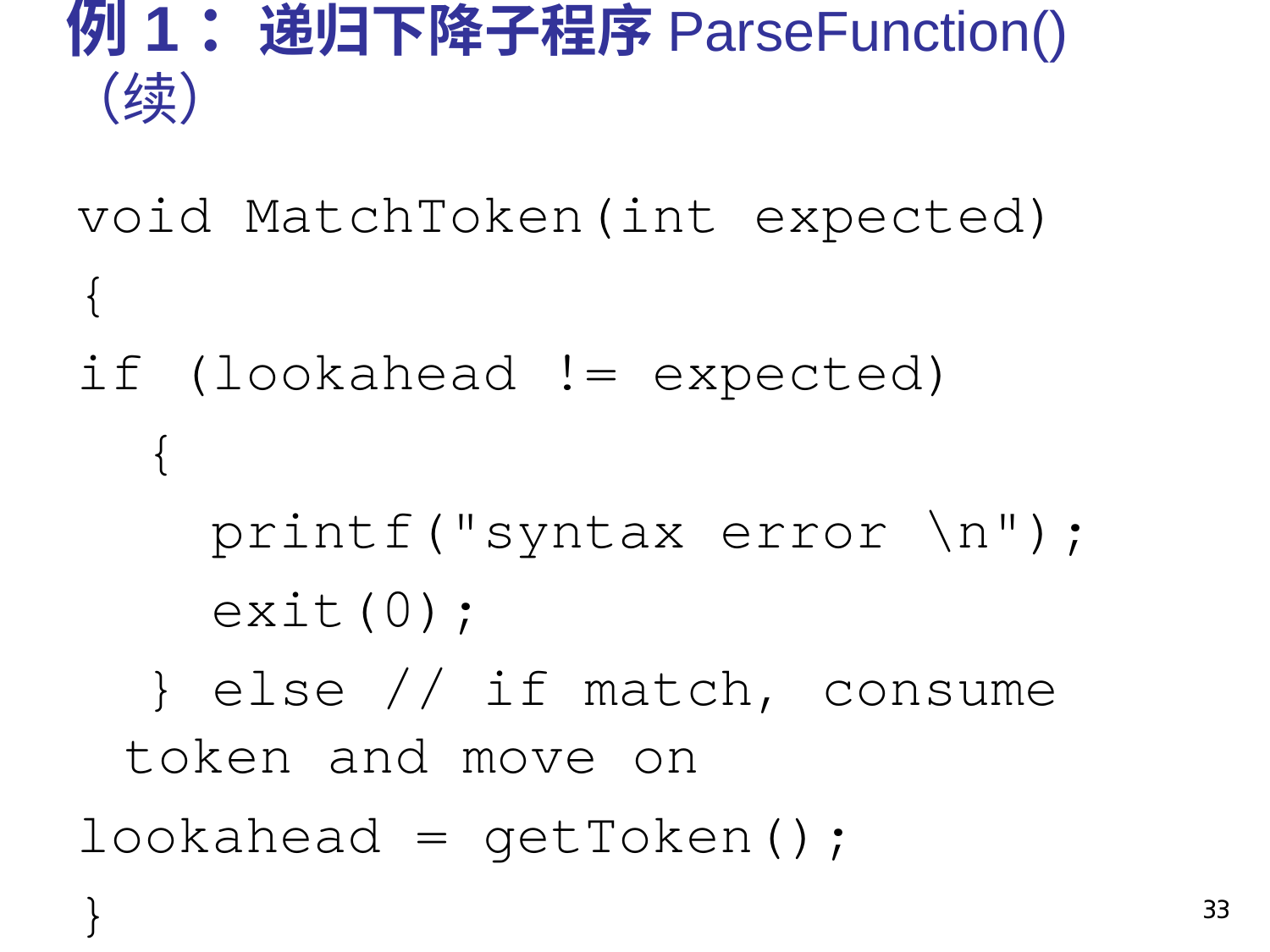

# 例1：递归下降子程序ParseFunction()（续）
void MatchToken(int expected)
{
if (lookahead != expected)
  {
    printf("syntax error \n");
    exit(0);
  } else // if match, consume token and move on
lookahead = getToken();
}

33